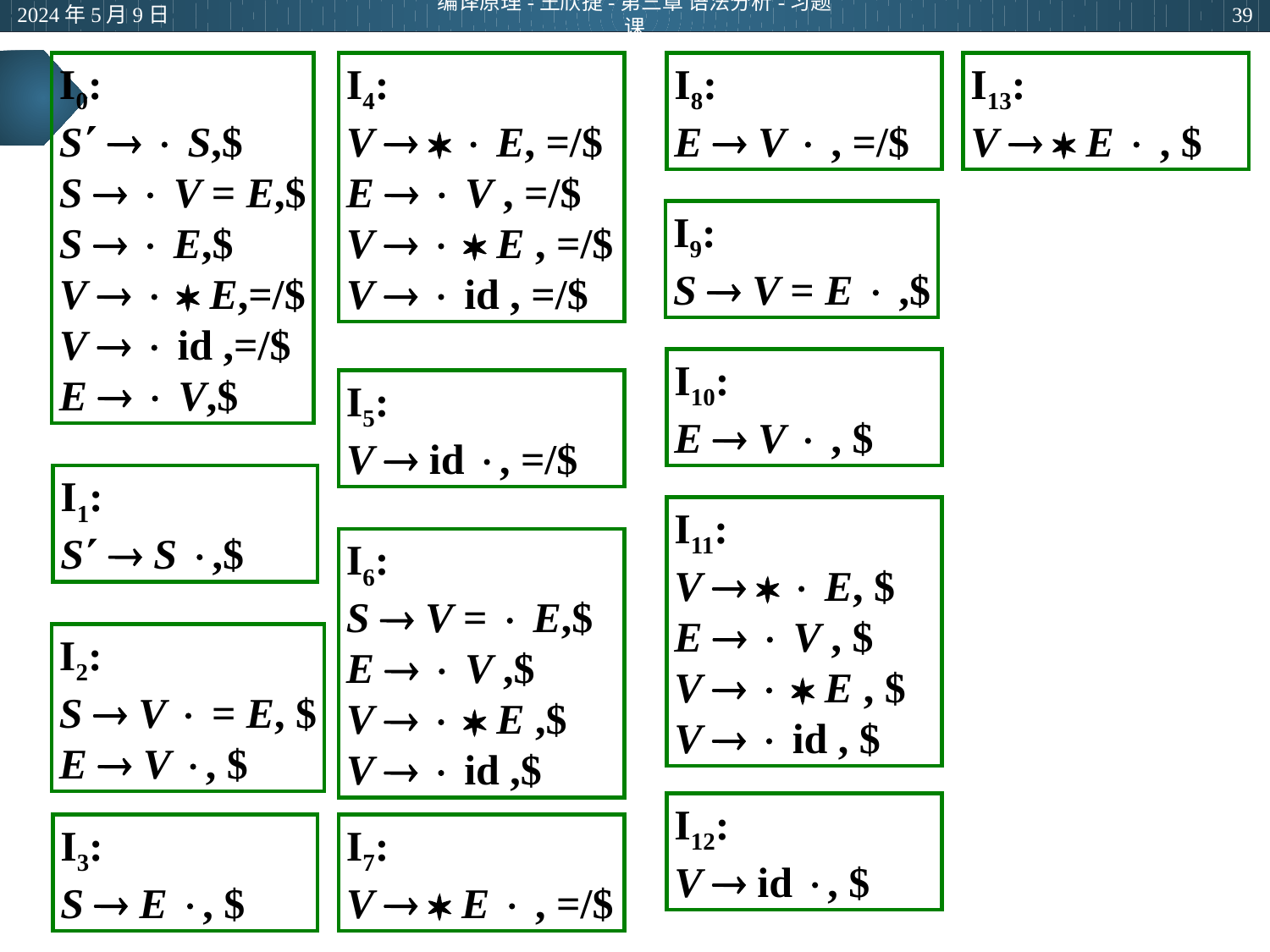

2024年5月9日
编译原理-王欣捷-第三章 语法分析-习题课
39
I0:
S′ → ⋅ S,$
S → ⋅ V = E,$
S → ⋅ E,$
V → ⋅ ∗ E,=/$
V → ⋅ id ,=/$
E → ⋅ V,$
I4:
V → ∗ ⋅ E, =/$
E → ⋅ V , =/$
V → ⋅ ∗ E , =/$
V → ⋅ id , =/$
I8:
E → V ⋅ , =/$
I13:
V → ∗ E ⋅ , $
I9:
S → V = E ⋅ ,$
I10:
E → V ⋅ , $
I5:
V → id ⋅, =/$
I1:
S′ → S ⋅,$
I11:
V → ∗ ⋅ E, $
E → ⋅ V , $
V → ⋅ ∗ E , $
V → ⋅ id , $
I6:
S → V = ⋅ E,$
E → ⋅ V ,$
V → ⋅ ∗ E ,$
V → ⋅ id ,$
I2:
S → V ⋅ = E, $
E → V ⋅, $
I12:
V → id ⋅, $
I3:
S → E ⋅, $
I7:
V → ∗ E ⋅ , =/$